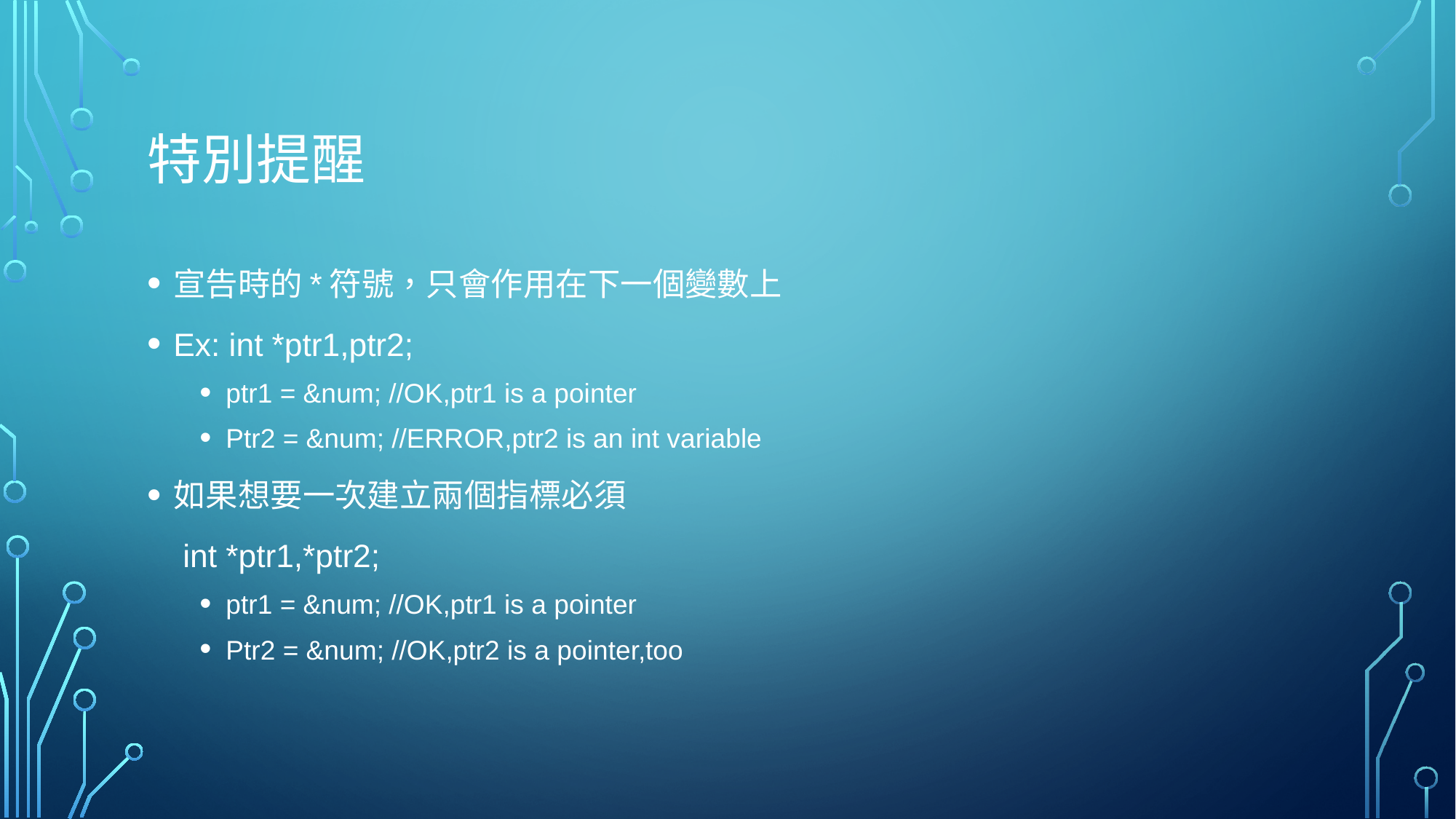

# 特別提醒
宣告時的*符號，只會作用在下一個變數上
Ex: int *ptr1,ptr2;
ptr1 = &num; //OK,ptr1 is a pointer
Ptr2 = &num; //ERROR,ptr2 is an int variable
如果想要一次建立兩個指標必須
    int *ptr1,*ptr2;
ptr1 = &num; //OK,ptr1 is a pointer
Ptr2 = &num; //OK,ptr2 is a pointer,too